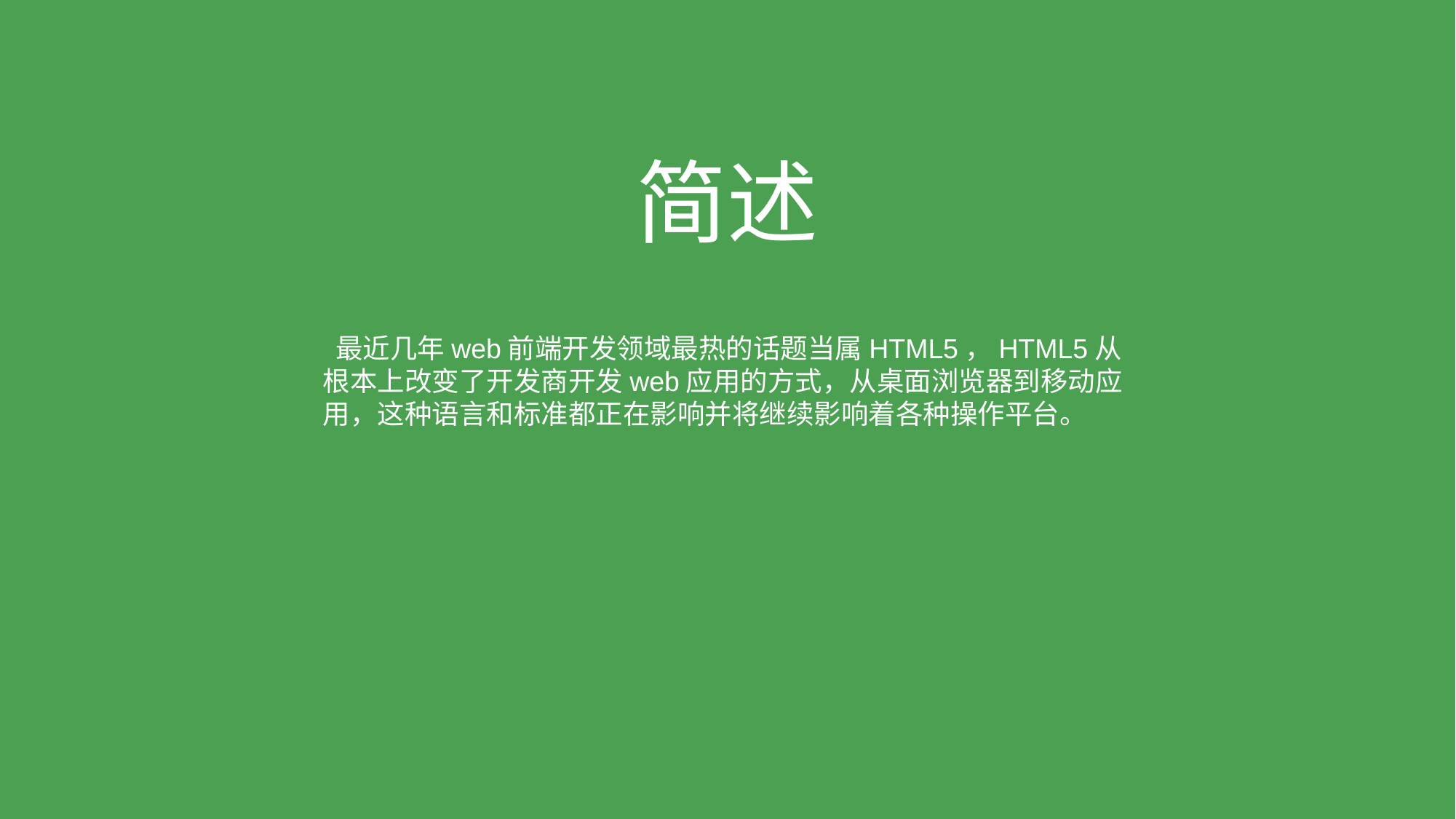

# 简述
 最近几年web前端开发领域最热的话题当属HTML5，HTML5从根本上改变了开发商开发web应用的方式，从桌面浏览器到移动应用，这种语言和标准都正在影响并将继续影响着各种操作平台。